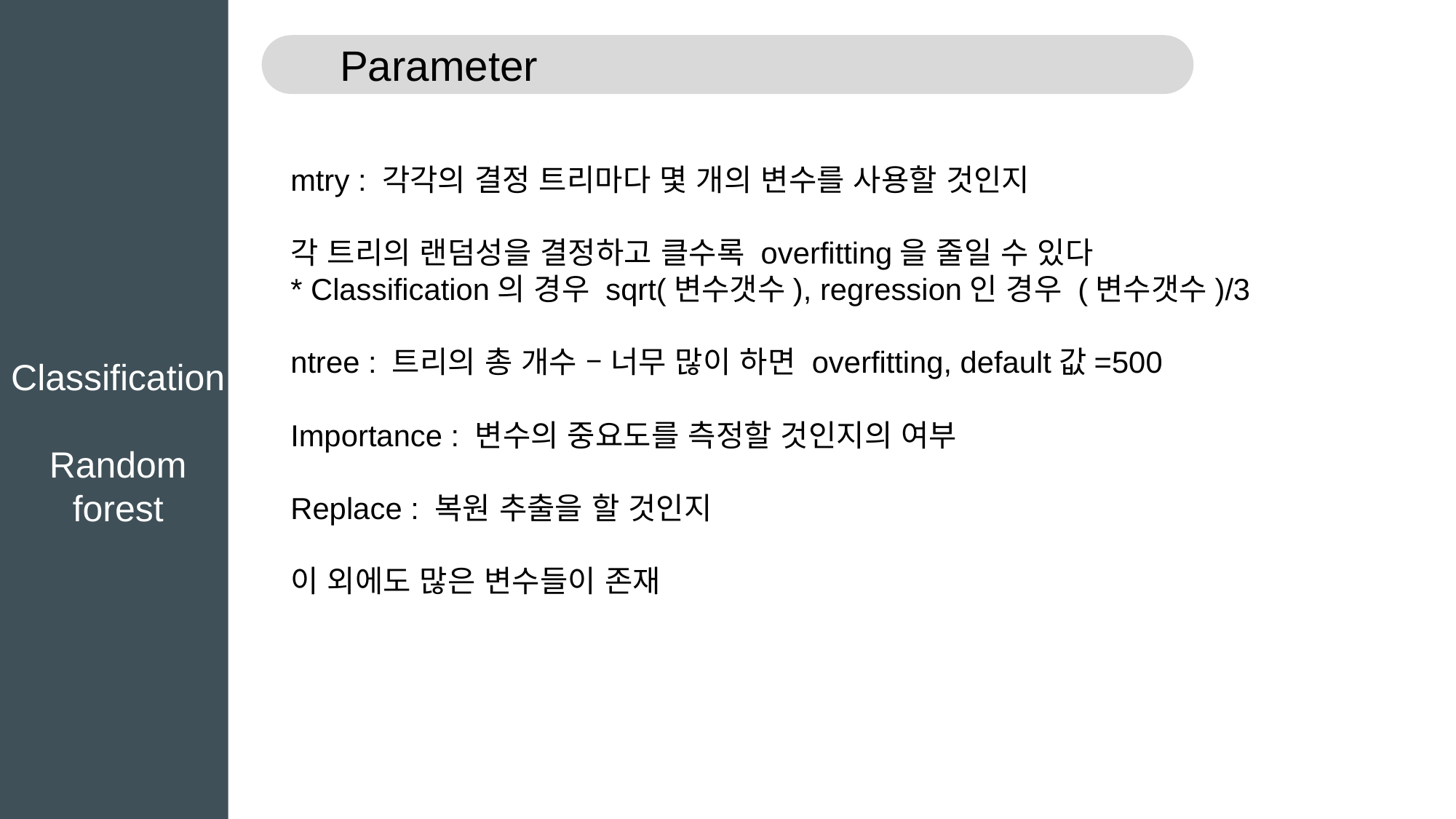

Parameter

mtry : 각각의 결정 트리마다 몇 개의 변수를 사용할 것인지

각 트리의 랜덤성을 결정하고 클수록 overfitting을 줄일 수 있다
* Classification의 경우 sqrt(변수갯수), regression인 경우 (변수갯수)/3

ntree : 트리의 총 개수 – 너무 많이 하면 overfitting, default값=500

Importance : 변수의 중요도를 측정할 것인지의 여부

Replace : 복원 추출을 할 것인지

이 외에도 많은 변수들이 존재
Classification

Random
forest